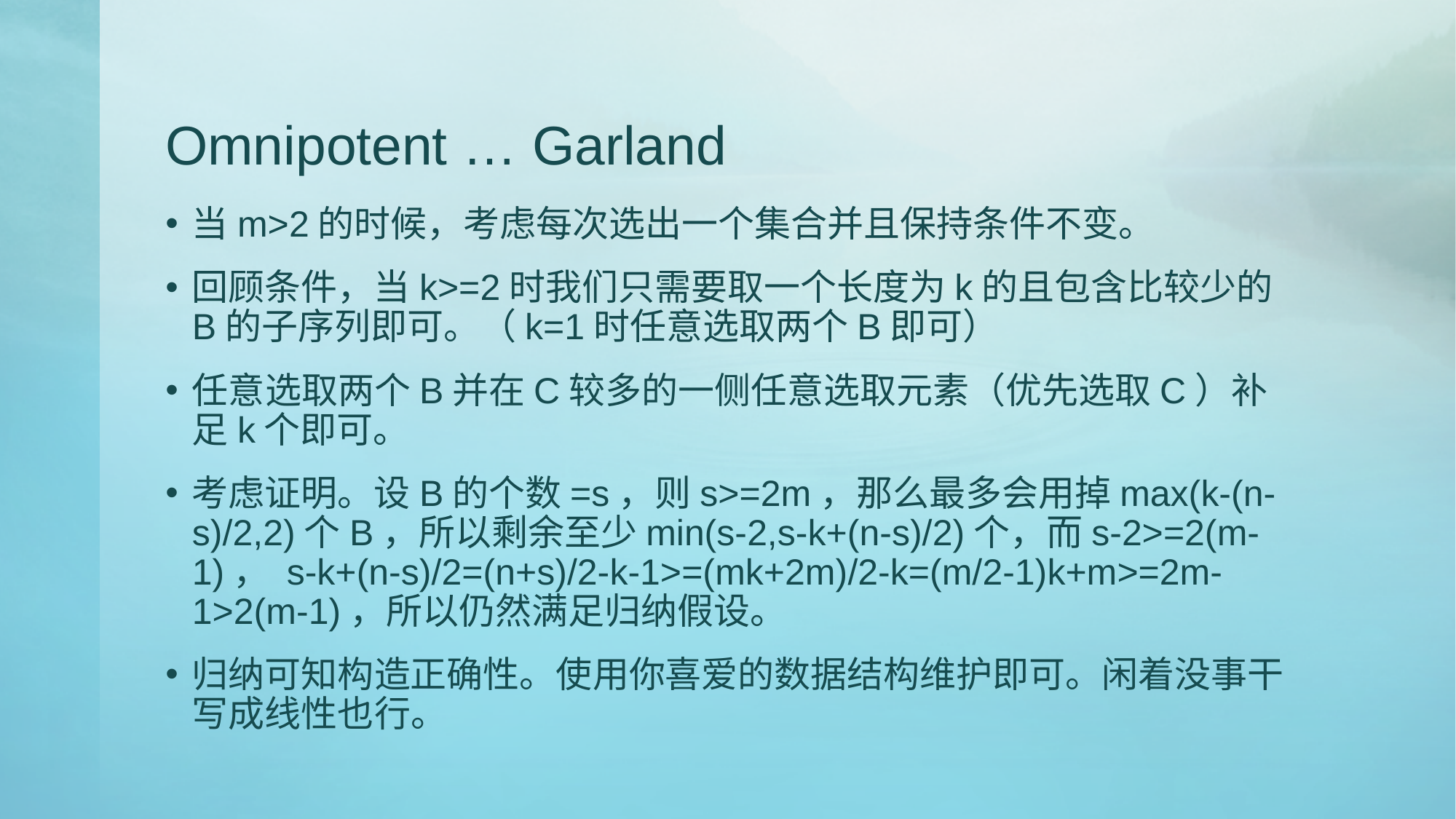

# Omnipotent … Garland
当m>2的时候，考虑每次选出一个集合并且保持条件不变。
回顾条件，当k>=2时我们只需要取一个长度为k的且包含比较少的B的子序列即可。（k=1时任意选取两个B即可）
任意选取两个B并在C较多的一侧任意选取元素（优先选取C）补足k个即可。
考虑证明。设B的个数=s，则s>=2m，那么最多会用掉max(k-(n-s)/2,2)个B，所以剩余至少min(s-2,s-k+(n-s)/2)个，而s-2>=2(m-1)， s-k+(n-s)/2=(n+s)/2-k-1>=(mk+2m)/2-k=(m/2-1)k+m>=2m-1>2(m-1)，所以仍然满足归纳假设。
归纳可知构造正确性。使用你喜爱的数据结构维护即可。闲着没事干写成线性也行。